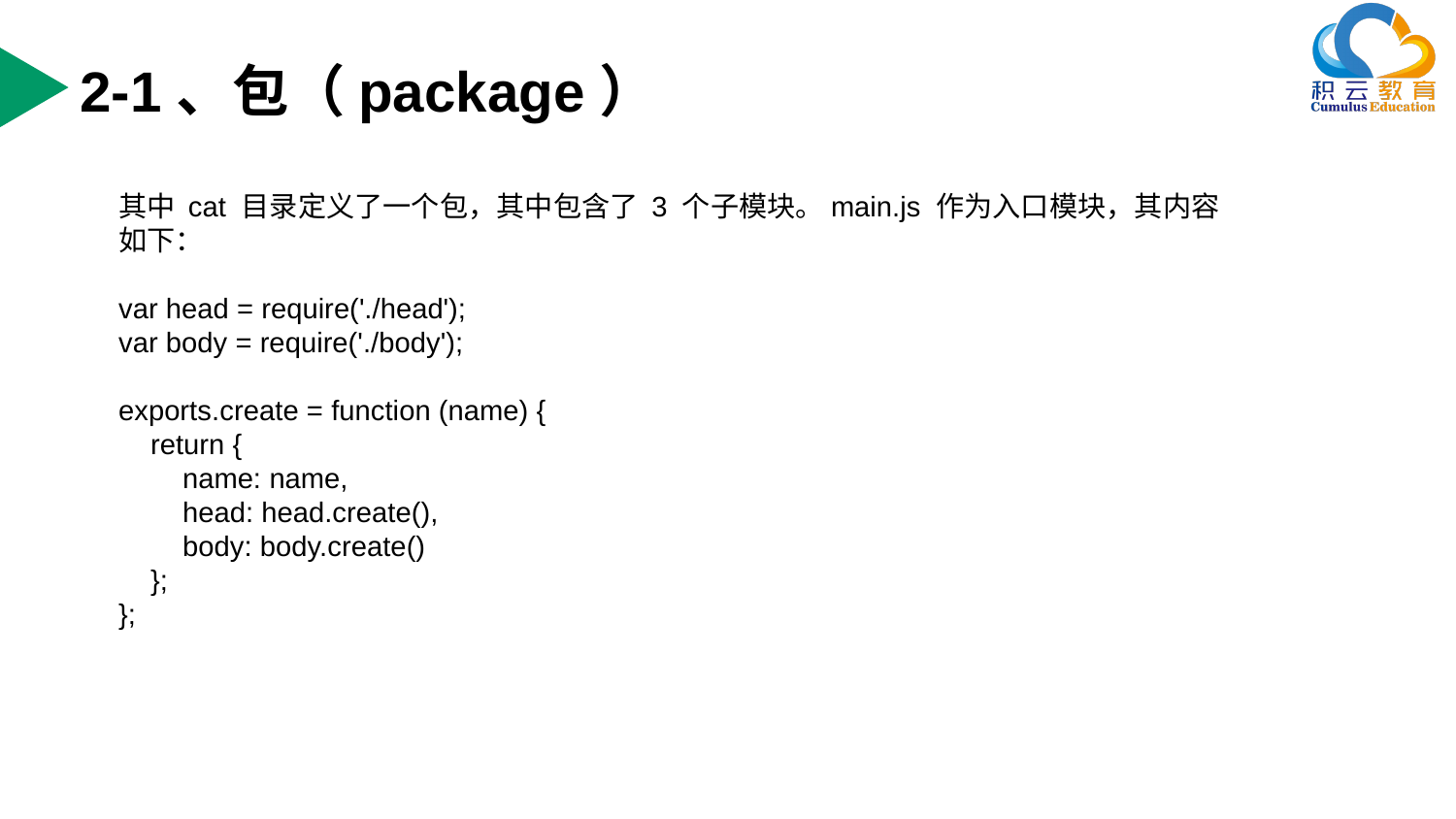

2-1、包（package）
其中 cat 目录定义了一个包，其中包含了 3 个子模块。main.js 作为入口模块，其内容如下：

var head = require('./head');
var body = require('./body');

exports.create = function (name) {
    return {
        name: name,
        head: head.create(),
        body: body.create()
    };
};